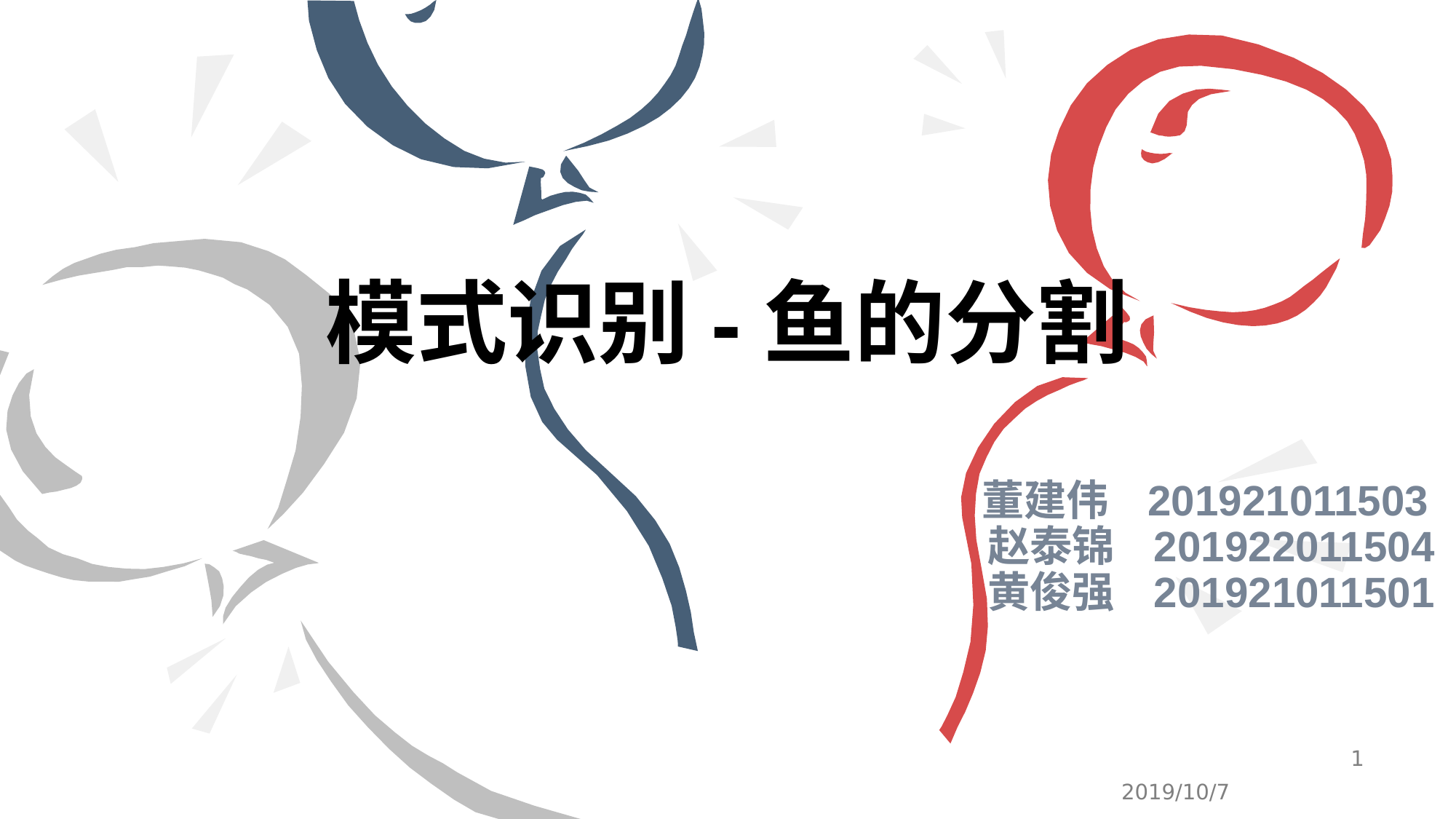

# 模式识别-鱼的分割

董建伟   201921011503
赵泰锦   201922011504
黄俊强   201921011501
1
2019/10/7